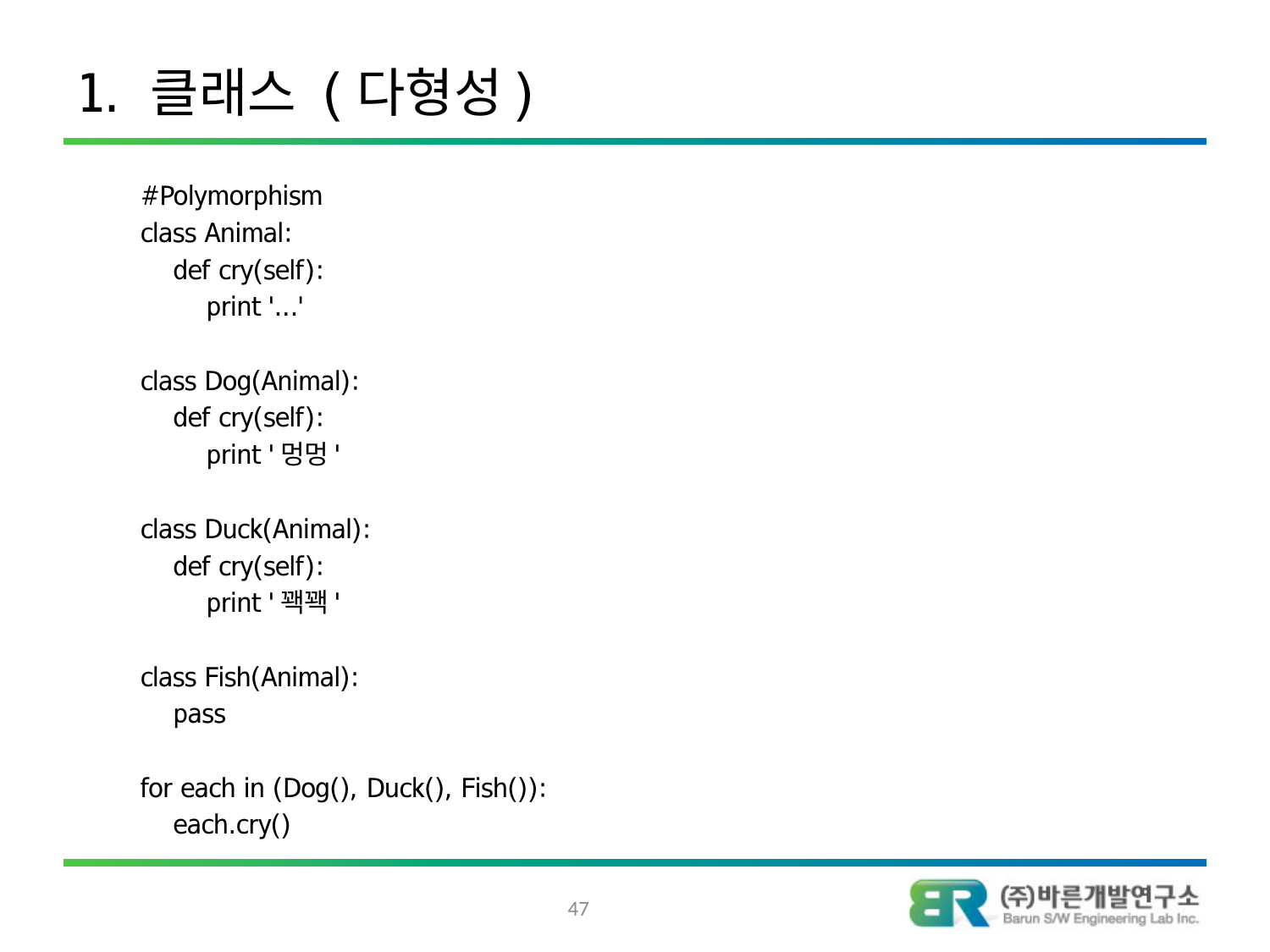

# 1. 클래스 (다형성)
#Polymorphism
class Animal:
    def cry(self):
        print '...'

class Dog(Animal):
    def cry(self):
        print '멍멍'

class Duck(Animal):
    def cry(self):
        print '꽥꽥'

class Fish(Animal):
    pass

for each in (Dog(), Duck(), Fish()):
    each.cry()

47